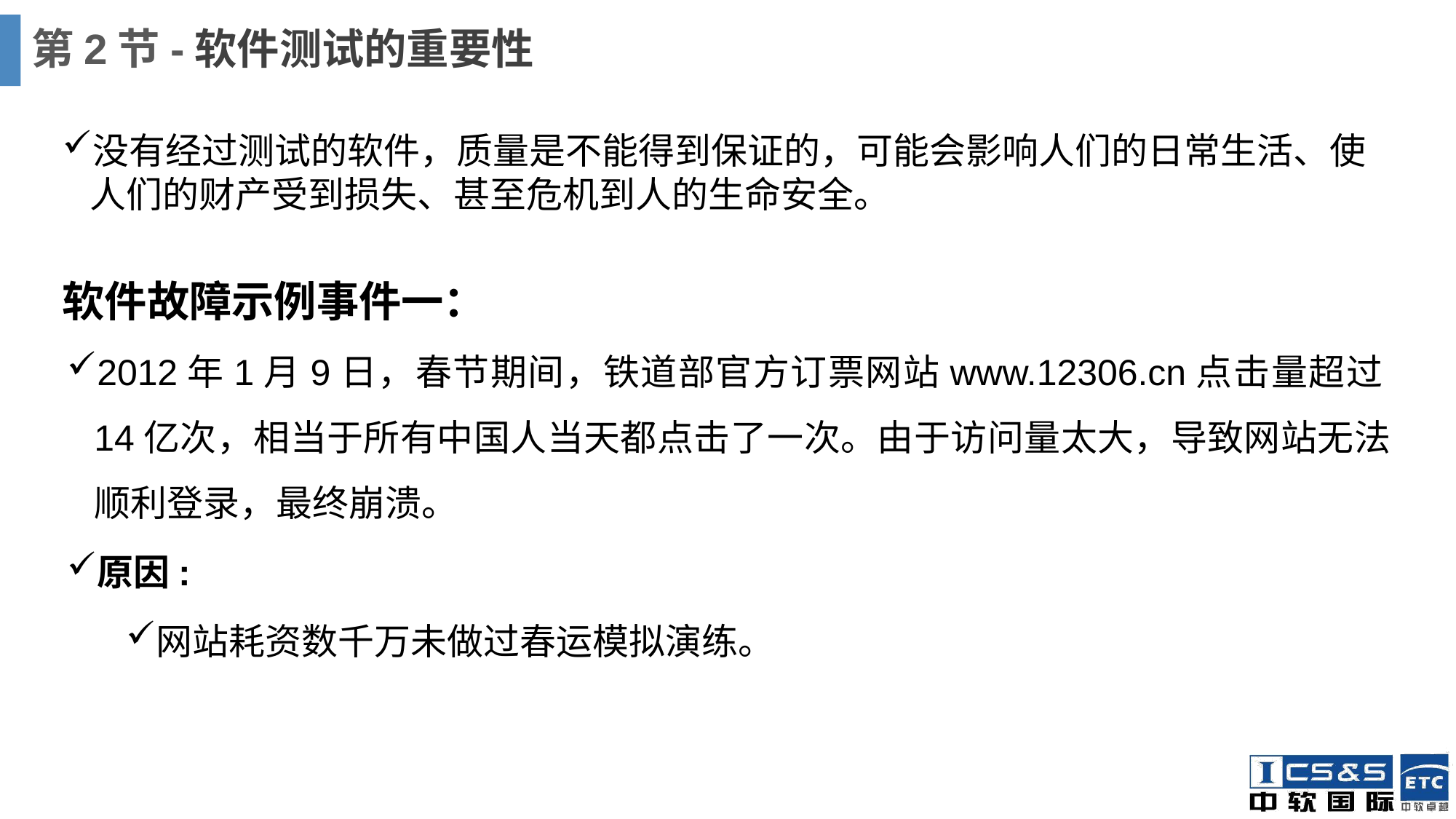

# 第2节-软件测试的重要性
没有经过测试的软件，质量是不能得到保证的，可能会影响人们的日常生活、使人们的财产受到损失、甚至危机到人的生命安全。

软件故障示例事件一：
2012年1月9日，春节期间，铁道部官方订票网站www.12306.cn点击量超过14亿次，相当于所有中国人当天都点击了一次。由于访问量太大，导致网站无法顺利登录，最终崩溃。
原因:
网站耗资数千万未做过春运模拟演练。